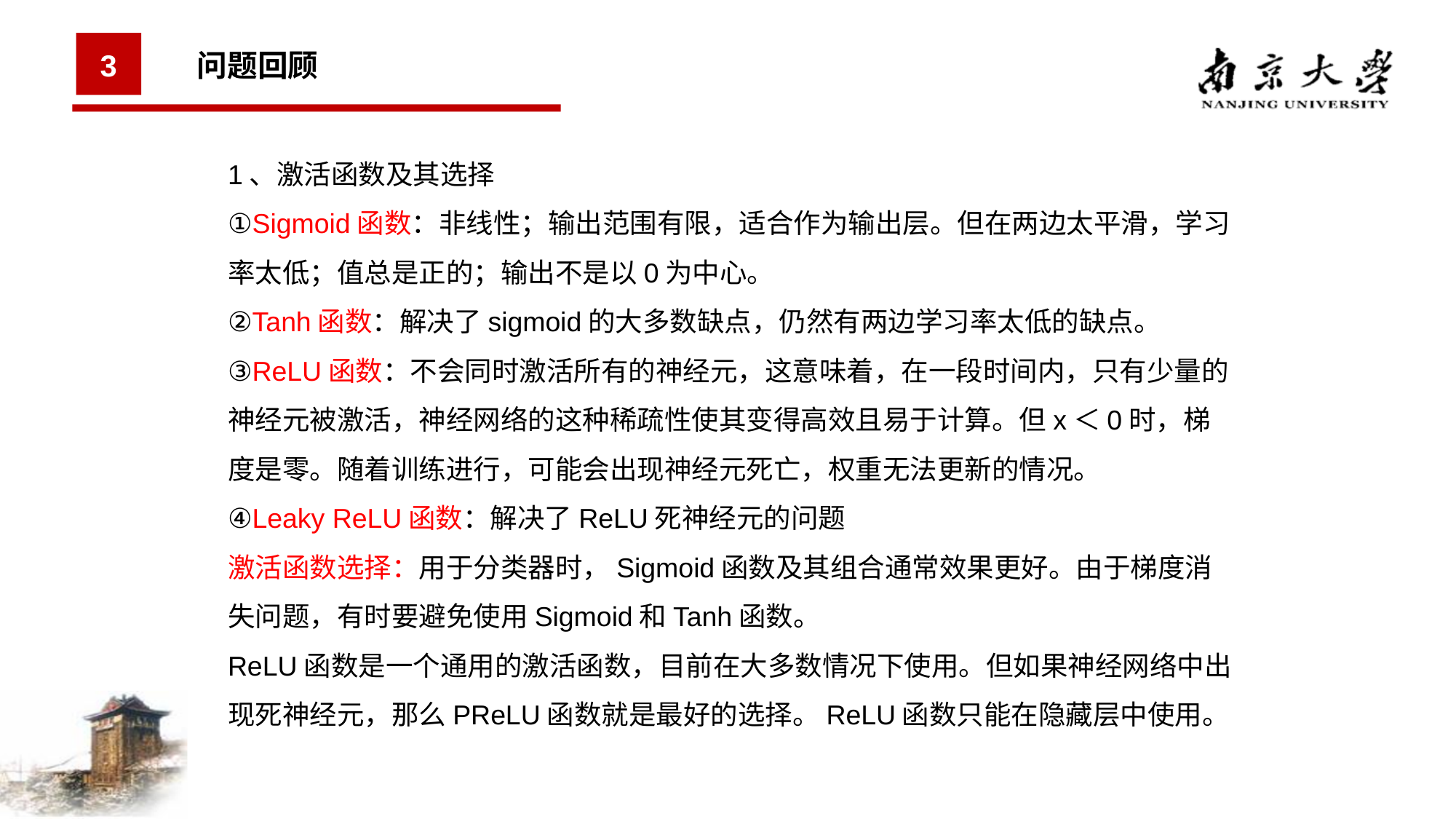

3
问题回顾
1、激活函数及其选择
①Sigmoid函数：非线性；输出范围有限，适合作为输出层。但在两边太平滑，学习率太低；值总是正的；输出不是以0为中心。
②Tanh函数：解决了sigmoid的大多数缺点，仍然有两边学习率太低的缺点。
③ReLU函数：不会同时激活所有的神经元，这意味着，在一段时间内，只有少量的神经元被激活，神经网络的这种稀疏性使其变得高效且易于计算。但x＜0时，梯度是零。随着训练进行，可能会出现神经元死亡，权重无法更新的情况。
④Leaky ReLU函数：解决了ReLU死神经元的问题
激活函数选择：用于分类器时，Sigmoid函数及其组合通常效果更好。由于梯度消失问题，有时要避免使用Sigmoid和Tanh函数。
ReLU函数是一个通用的激活函数，目前在大多数情况下使用。但如果神经网络中出现死神经元，那么PReLU函数就是最好的选择。ReLU函数只能在隐藏层中使用。